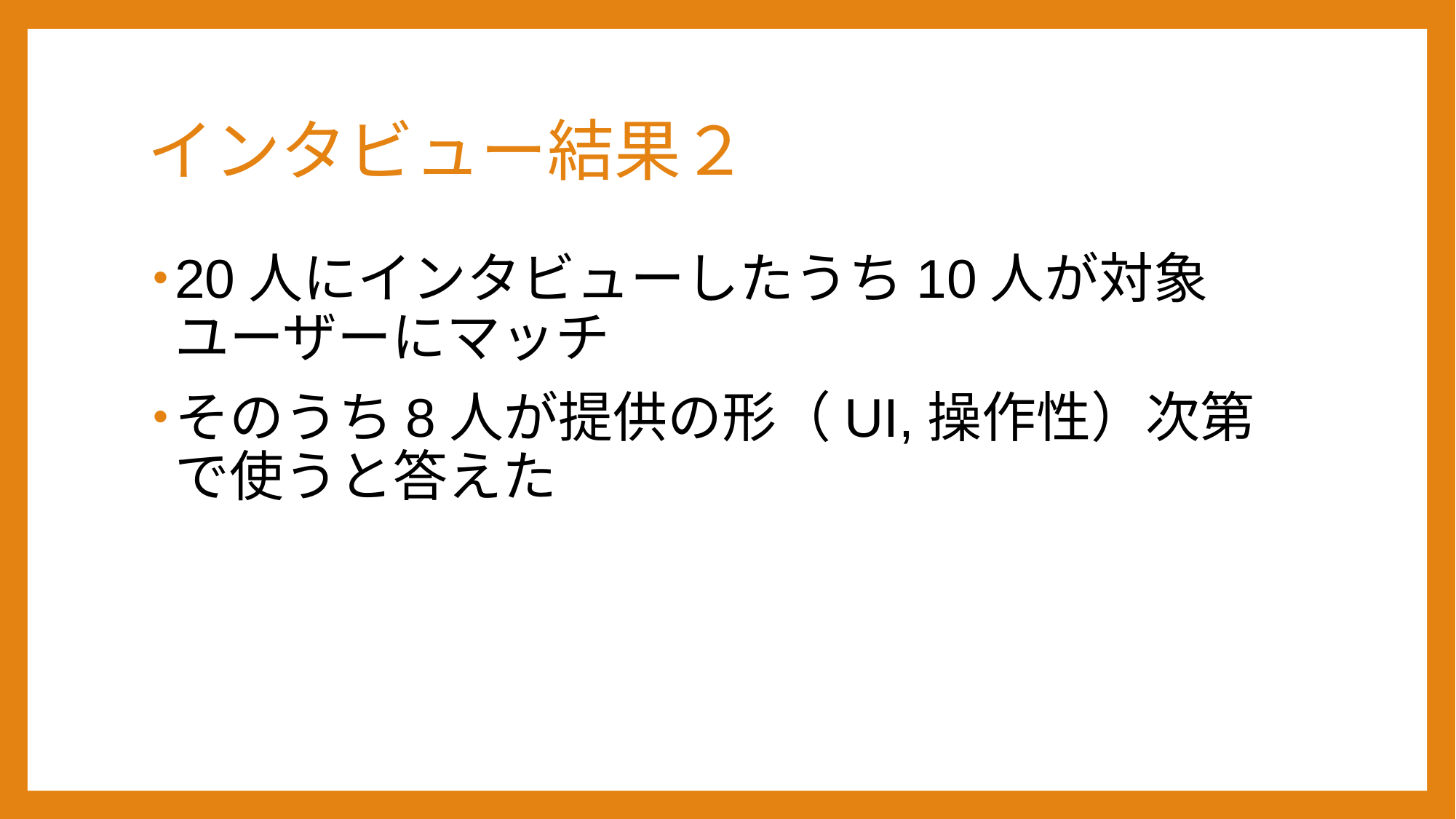

# インタビュー結果２
20人にインタビューしたうち10人が対象ユーザーにマッチ
そのうち8人が提供の形（UI,操作性）次第で使うと答えた